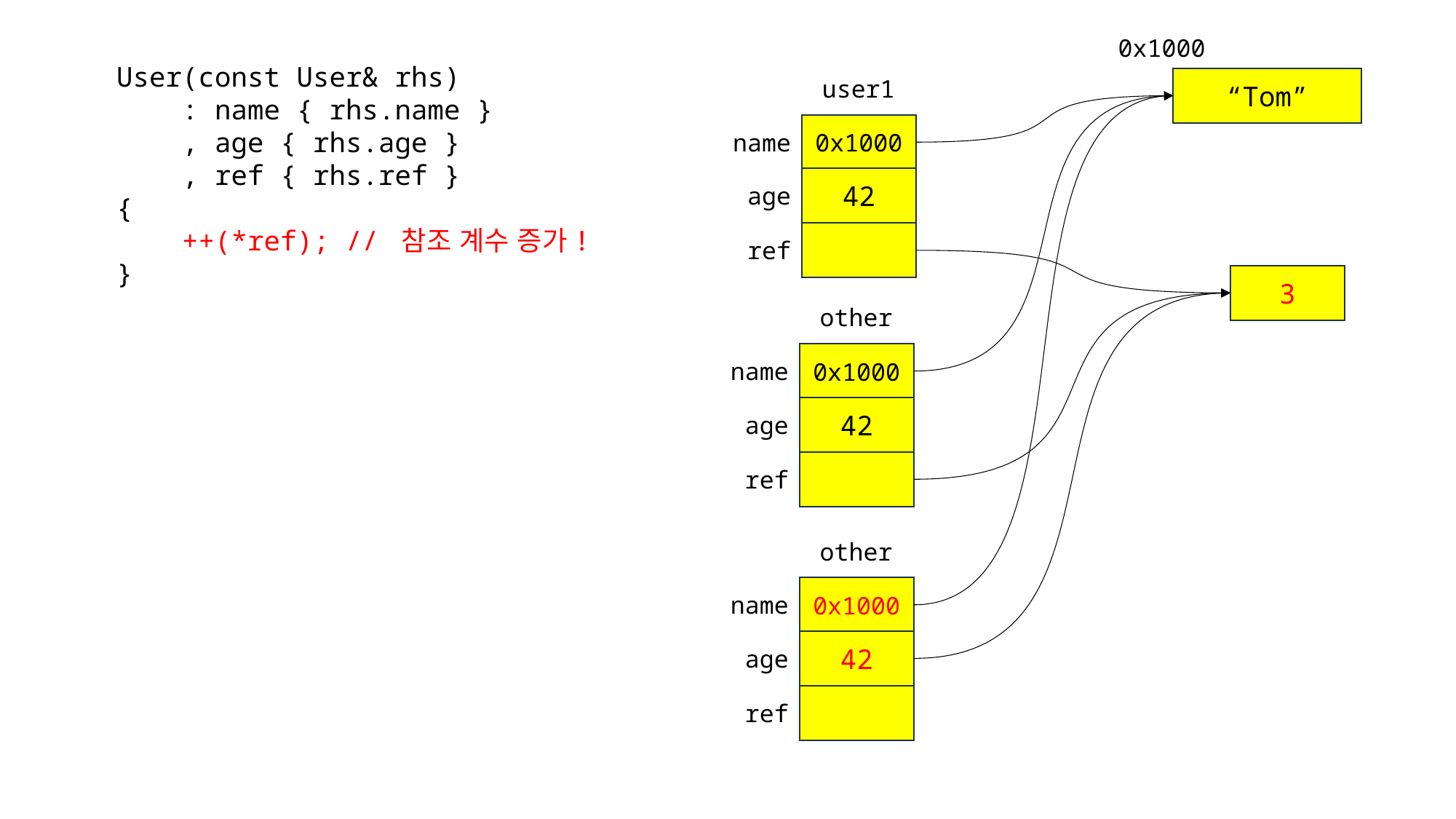

0x1000
    User(const User& rhs)
        : name { rhs.name }
        , age { rhs.age }
        , ref { rhs.ref }
    {
        ++(*ref); // 참조 계수 증가!
    }
user1
“Tom”
0x1000
name
42
age

ref
3
other
0x1000
name
42
age

ref
other
0x1000
name
42
age

ref